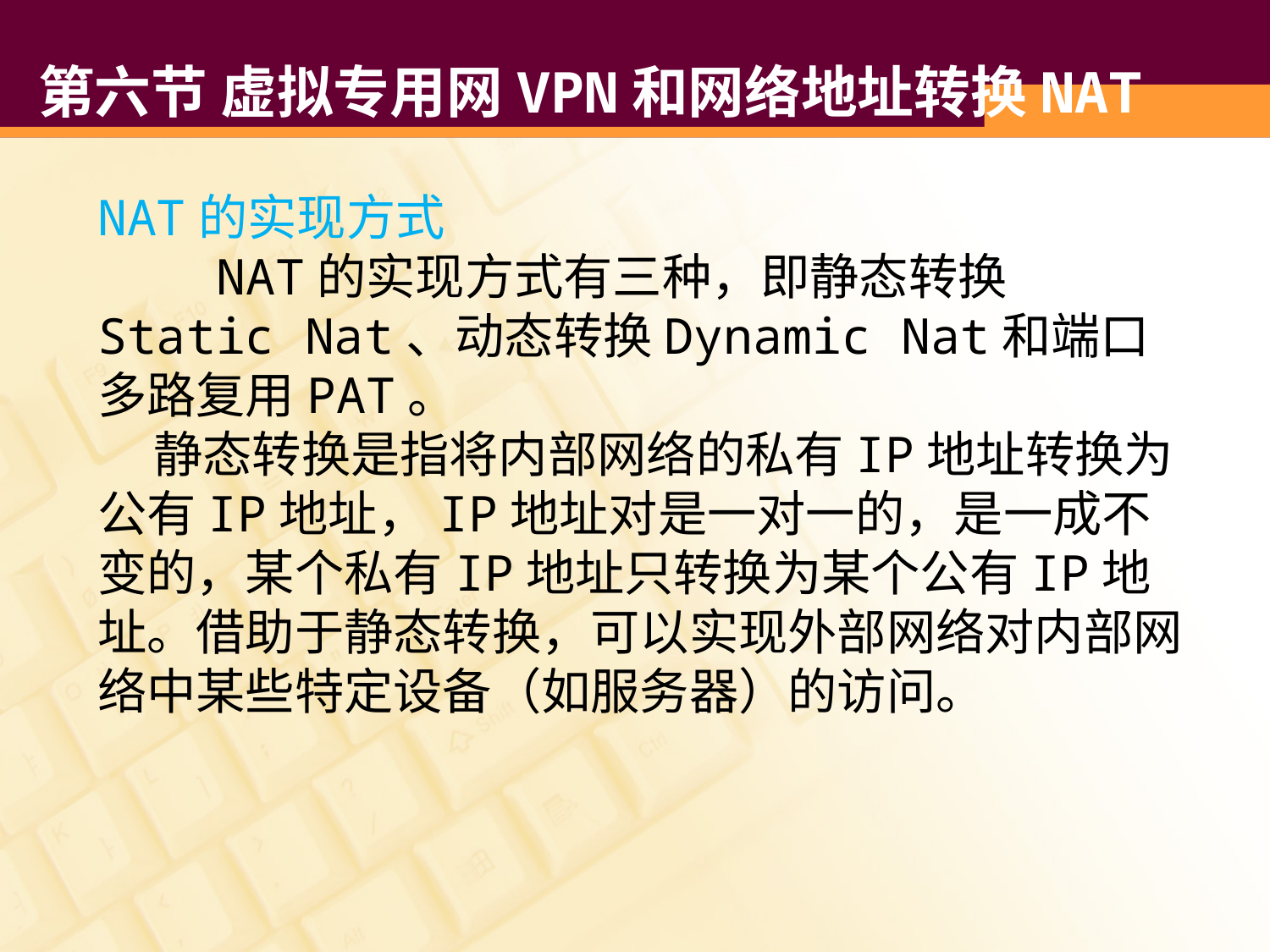

# 第六节 虚拟专用网VPN和网络地址转换NAT
NAT的实现方式
    NAT的实现方式有三种，即静态转换Static Nat、动态转换Dynamic Nat和端口多路复用PAT。
    静态转换是指将内部网络的私有IP地址转换为公有IP地址，IP地址对是一对一的，是一成不变的，某个私有IP地址只转换为某个公有IP地址。借助于静态转换，可以实现外部网络对内部网络中某些特定设备（如服务器）的访问。